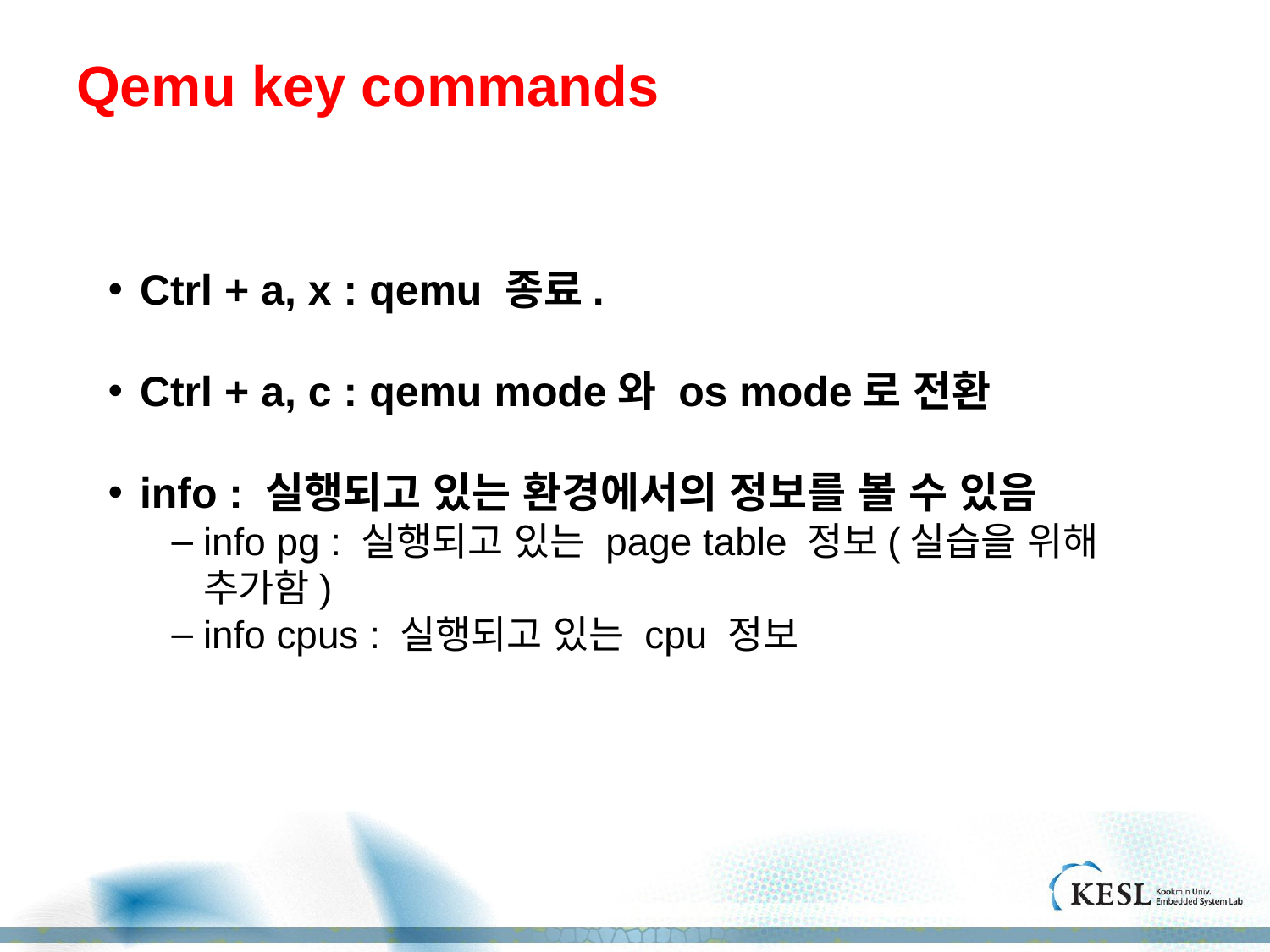

# Qemu key commands

Ctrl + a, x : qemu 종료.

Ctrl + a, c : qemu mode와 os mode로 전환

info : 실행되고 있는 환경에서의 정보를 볼 수 있음
info pg : 실행되고 있는 page table 정보(실습을 위해 추가함)
info cpus : 실행되고 있는 cpu 정보